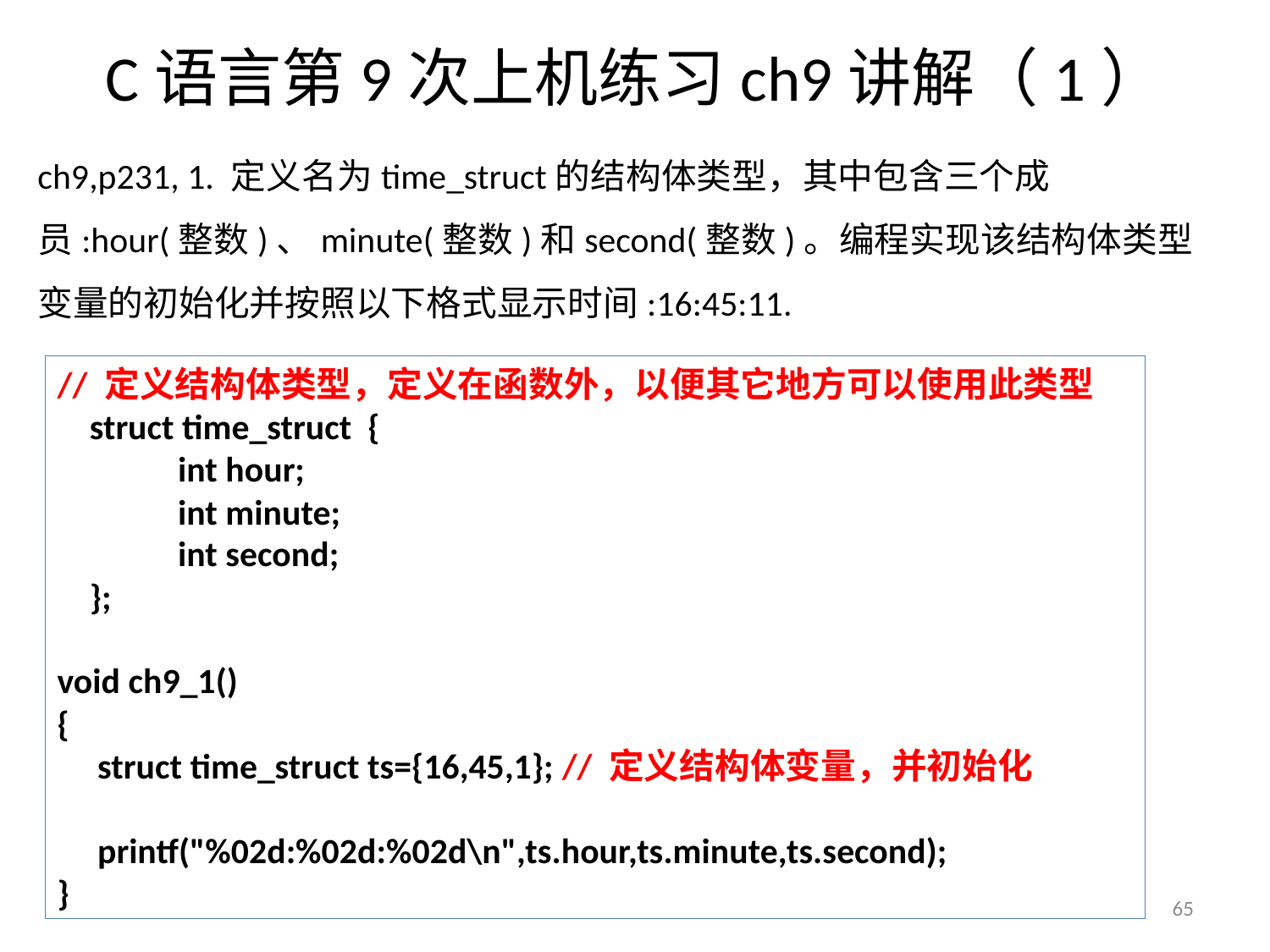

# C语言第9次上机练习ch9讲解（1）
ch9,p231, 1. 定义名为time_struct的结构体类型，其中包含三个成员:hour(整数)、minute(整数)和second(整数)。编程实现该结构体类型变量的初始化并按照以下格式显示时间:16:45:11.
// 定义结构体类型，定义在函数外，以便其它地方可以使用此类型
    struct time_struct  {
               int hour;
               int minute;
               int second;
    };

void ch9_1()
{
     struct time_struct ts={16,45,1}; // 定义结构体变量，并初始化

     printf("%02d:%02d:%02d\n",ts.hour,ts.minute,ts.second);
}
65